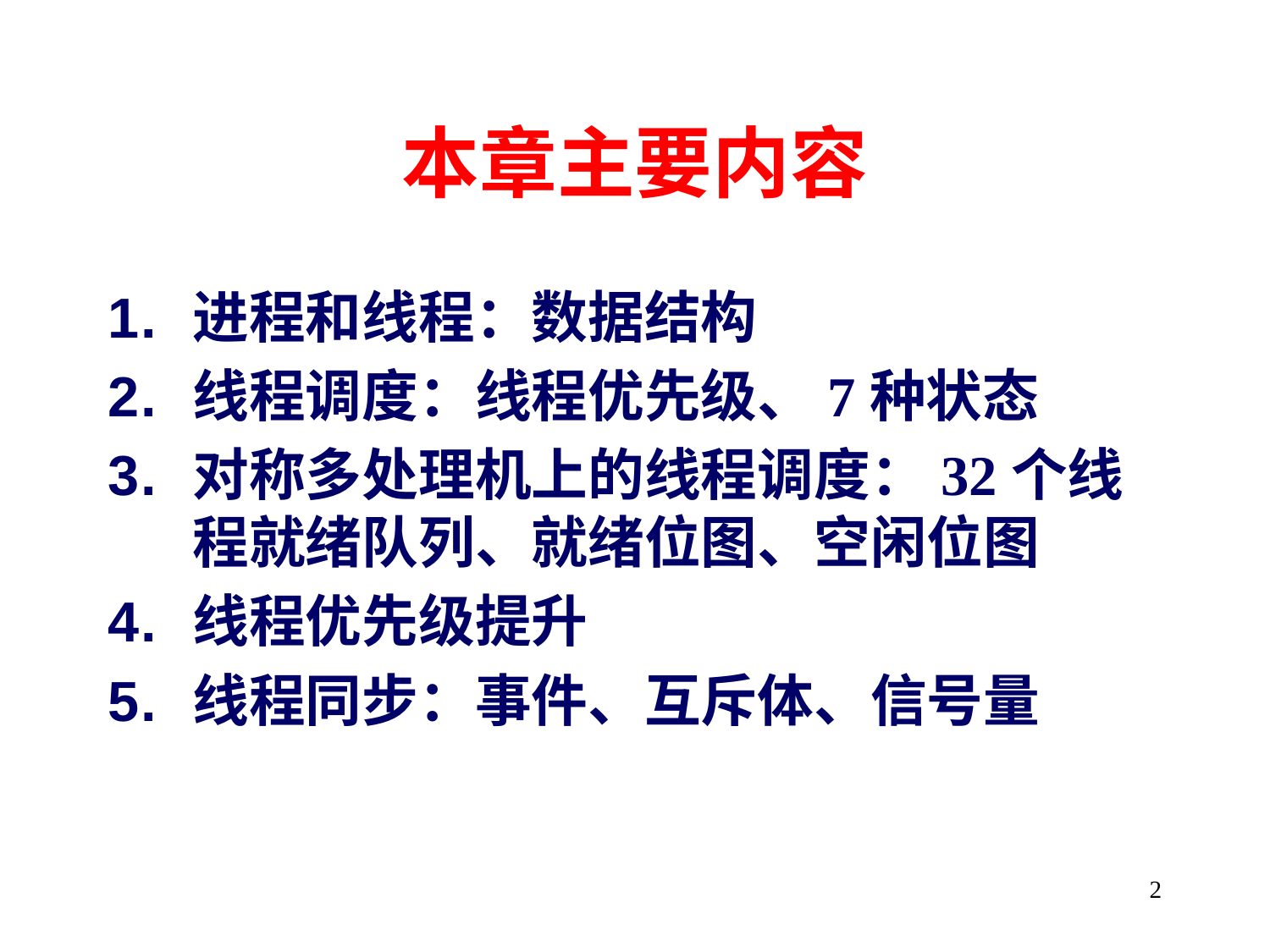

# 本章主要内容
进程和线程：数据结构
线程调度：线程优先级、7种状态
对称多处理机上的线程调度：32个线程就绪队列、就绪位图、空闲位图
线程优先级提升
线程同步：事件、互斥体、信号量
2